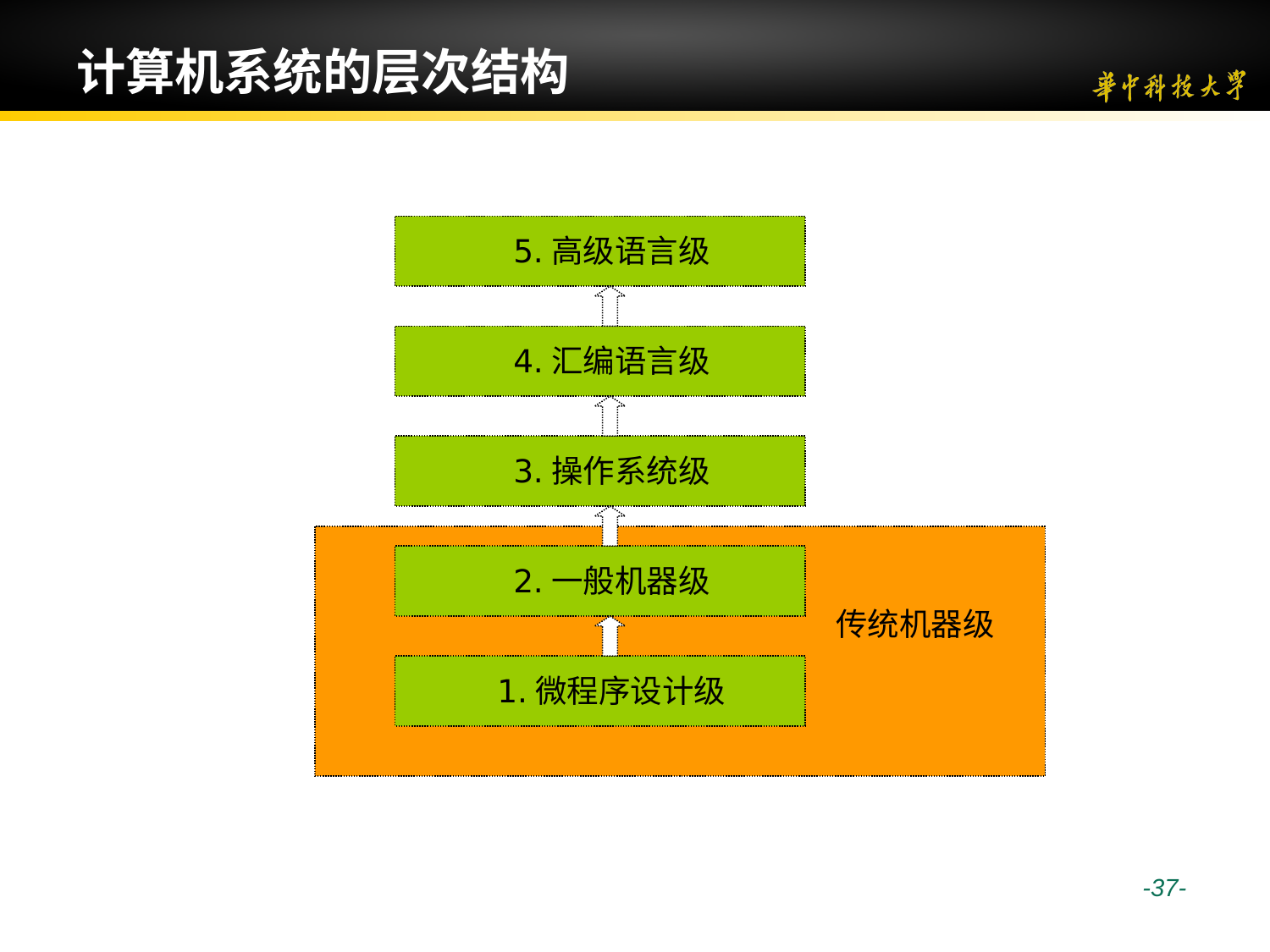

# 计算机系统的层次结构

5.高级语言级

4.汇编语言级

3.操作系统级

2.一般机器级
传统机器级

1.微程序设计级
 -37-